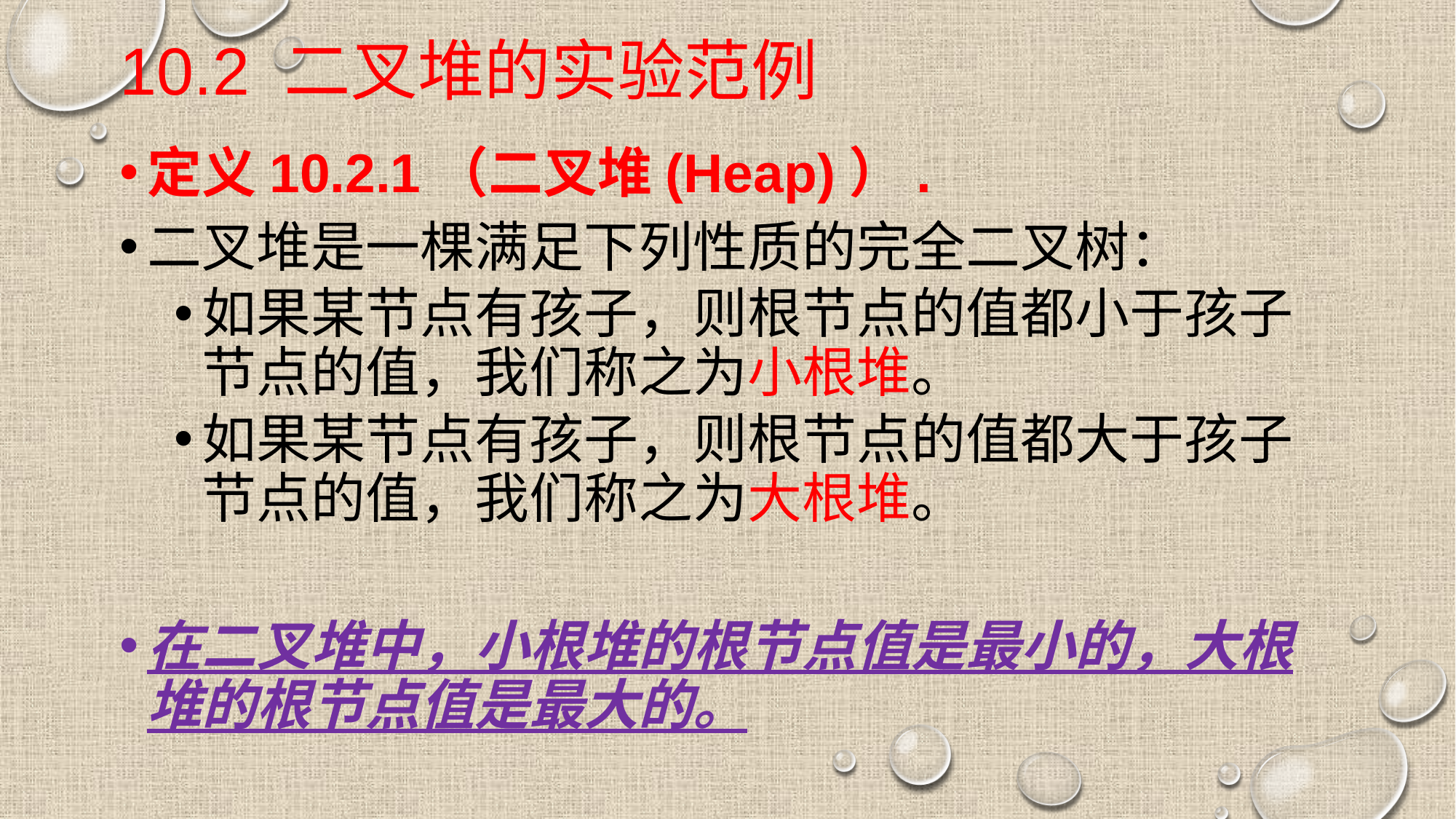

# 10.2 二叉堆的实验范例
定义10.2.1（二叉堆(Heap)）.
二叉堆是一棵满足下列性质的完全二叉树：
如果某节点有孩子，则根节点的值都小于孩子节点的值，我们称之为小根堆。
如果某节点有孩子，则根节点的值都大于孩子节点的值，我们称之为大根堆。

在二叉堆中，小根堆的根节点值是最小的，大根堆的根节点值是最大的。